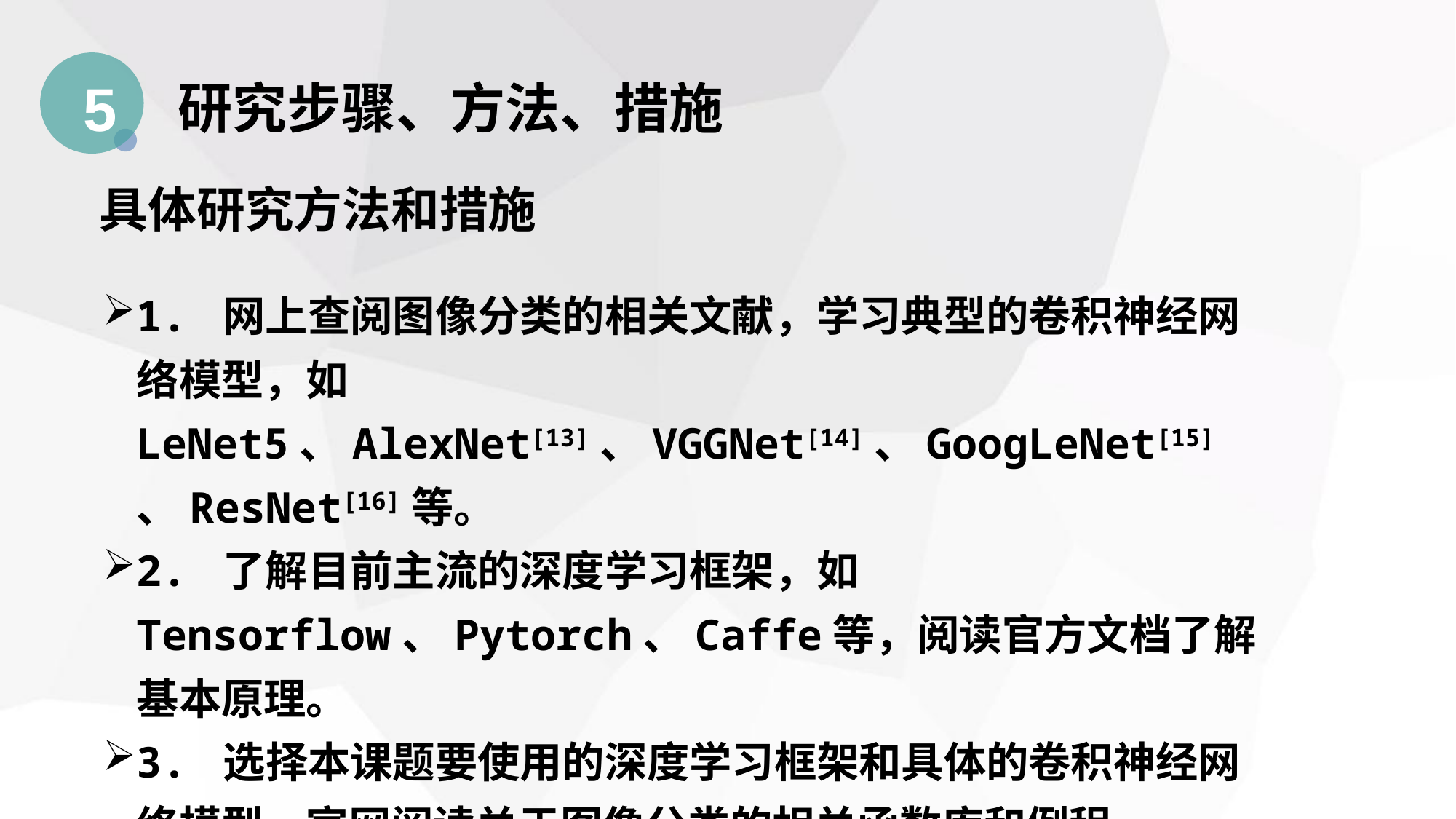

5
研究步骤、方法、措施

具体研究方法和措施
1. 网上查阅图像分类的相关文献，学习典型的卷积神经网络模型，如LeNet5、AlexNet[13]、VGGNet[14]、GoogLeNet[15]、ResNet[16]等。
2. 了解目前主流的深度学习框架，如Tensorflow、Pytorch、Caffe等，阅读官方文档了解基本原理。
3. 选择本课题要使用的深度学习框架和具体的卷积神经网络模型，官网阅读关于图像分类的相关函数库和例程。